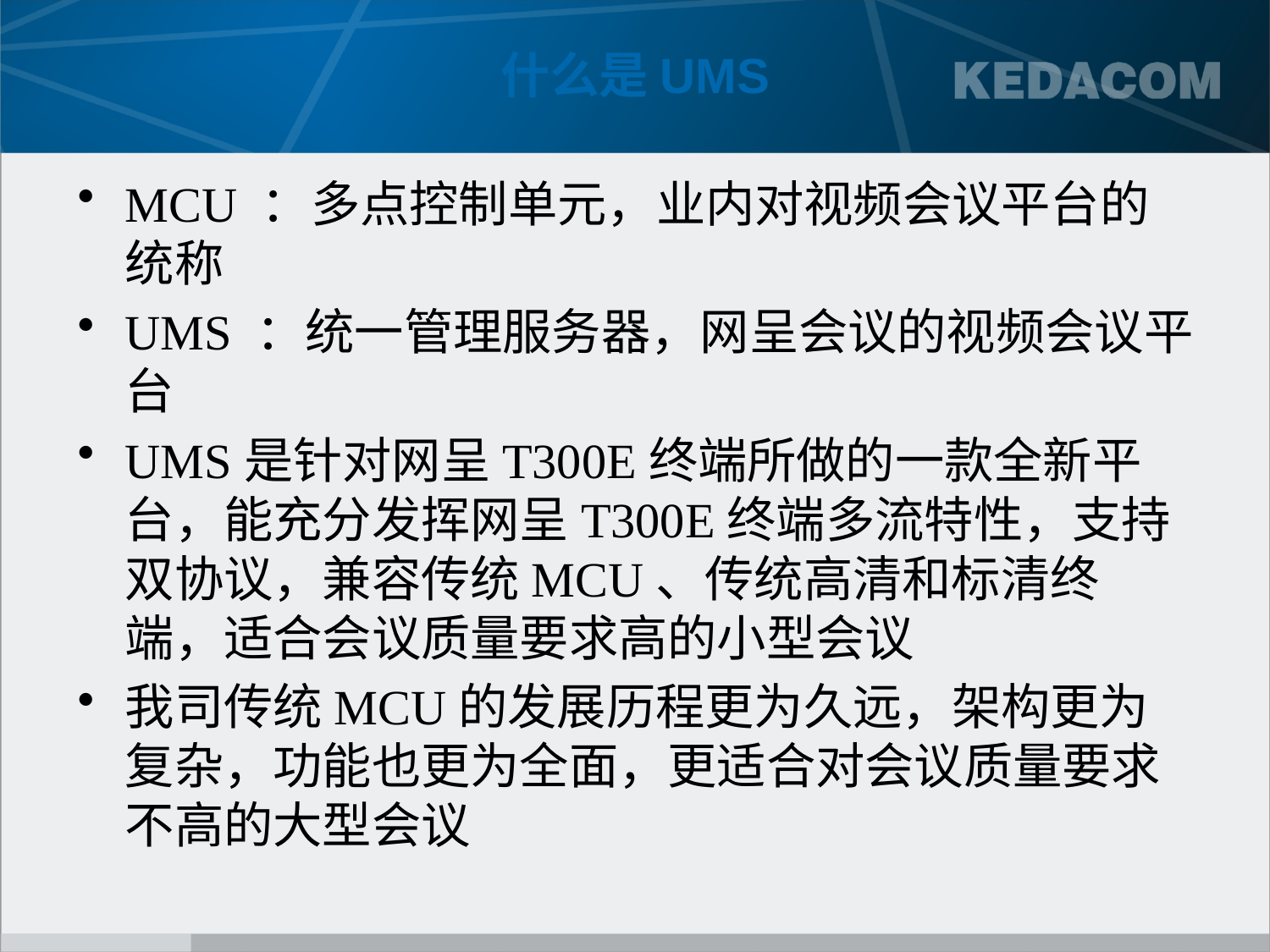

# 什么是UMS
MCU ：多点控制单元，业内对视频会议平台的统称
UMS ：统一管理服务器，网呈会议的视频会议平台
UMS是针对网呈T300E终端所做的一款全新平台，能充分发挥网呈T300E终端多流特性，支持双协议，兼容传统MCU、传统高清和标清终端，适合会议质量要求高的小型会议
我司传统MCU的发展历程更为久远，架构更为复杂，功能也更为全面，更适合对会议质量要求不高的大型会议